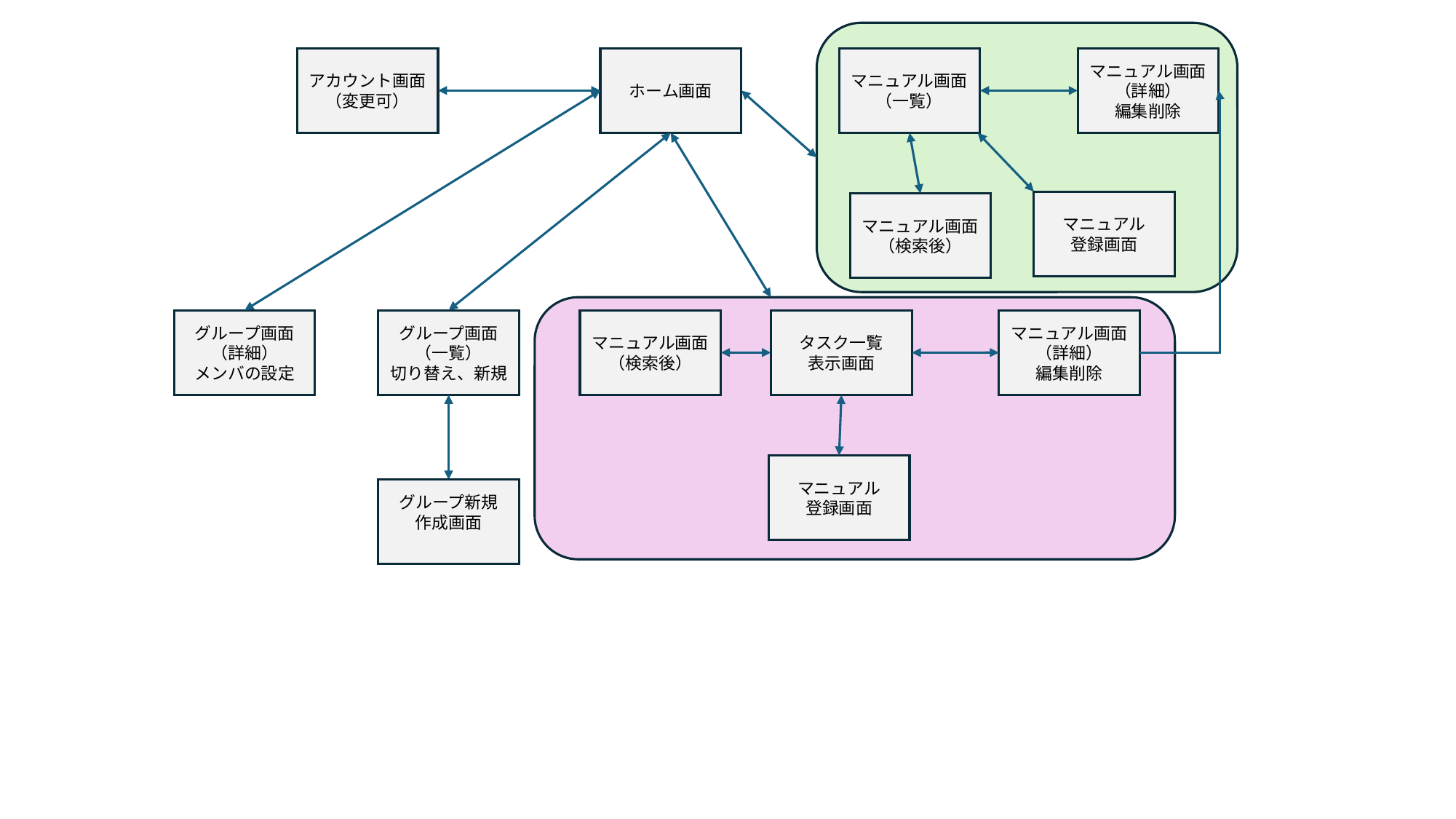

アカウント画面
（変更可）
ホーム画面
マニュアル画面
（一覧）
マニュアル画面
（詳細）
編集削除
マニュアル
登録画面
マニュアル画面
（検索後）

グループ画面（詳細）
メンバの設定
グループ画面（一覧）
切り替え、新規
マニュアル画面
（検索後）
マニュアル画面
（詳細）
編集削除
タスク一覧
表示画面
マニュアル
登録画面
グループ新規
作成画面